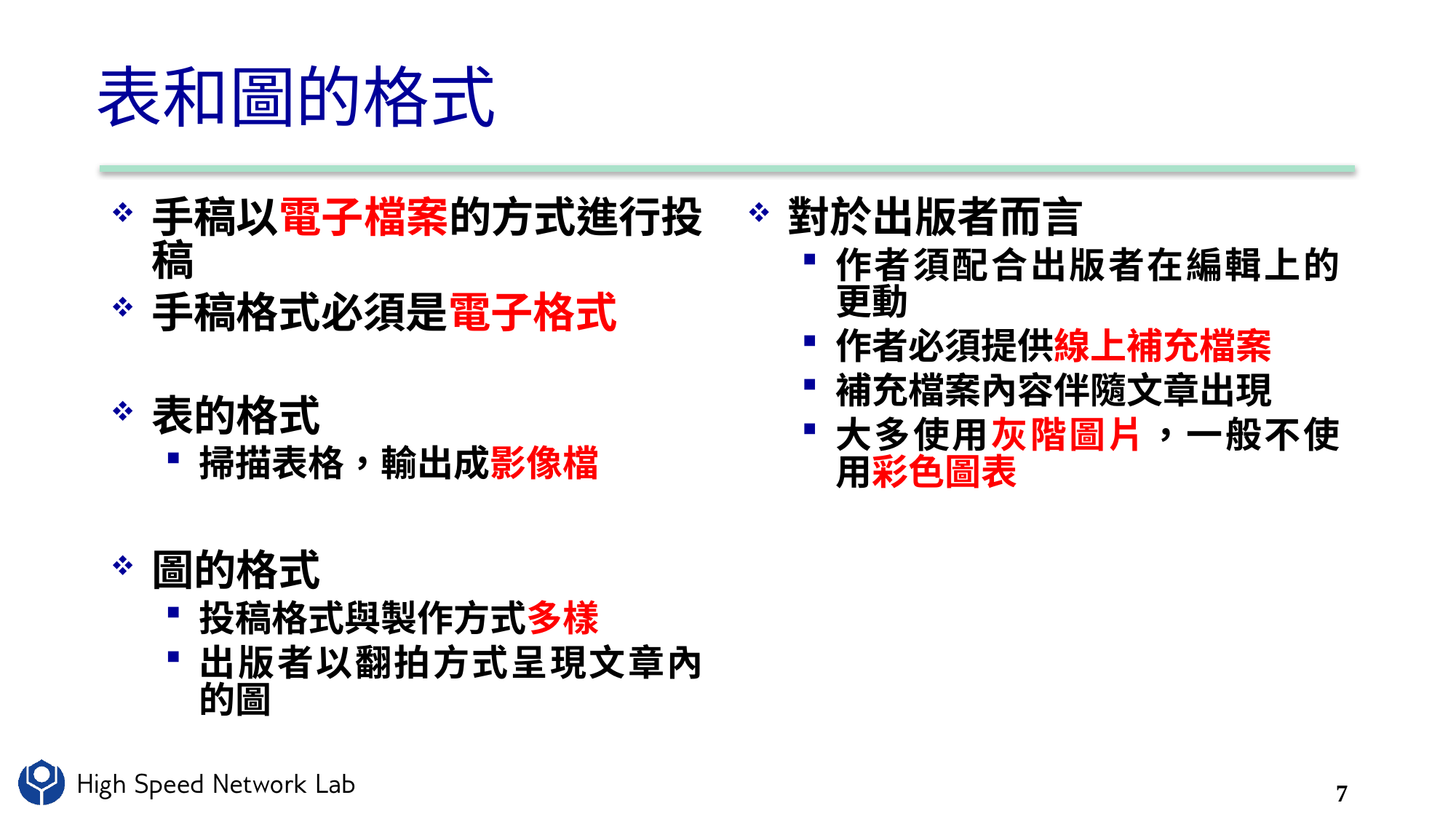

# 表和圖的格式
手稿以電子檔案的方式進行投稿
手稿格式必須是電子格式

表的格式
掃描表格，輸出成影像檔

圖的格式
投稿格式與製作方式多樣
出版者以翻拍方式呈現文章內的圖
對於出版者而言
作者須配合出版者在編輯上的更動
作者必須提供線上補充檔案
補充檔案內容伴隨文章出現
大多使用灰階圖片，一般不使用彩色圖表
7